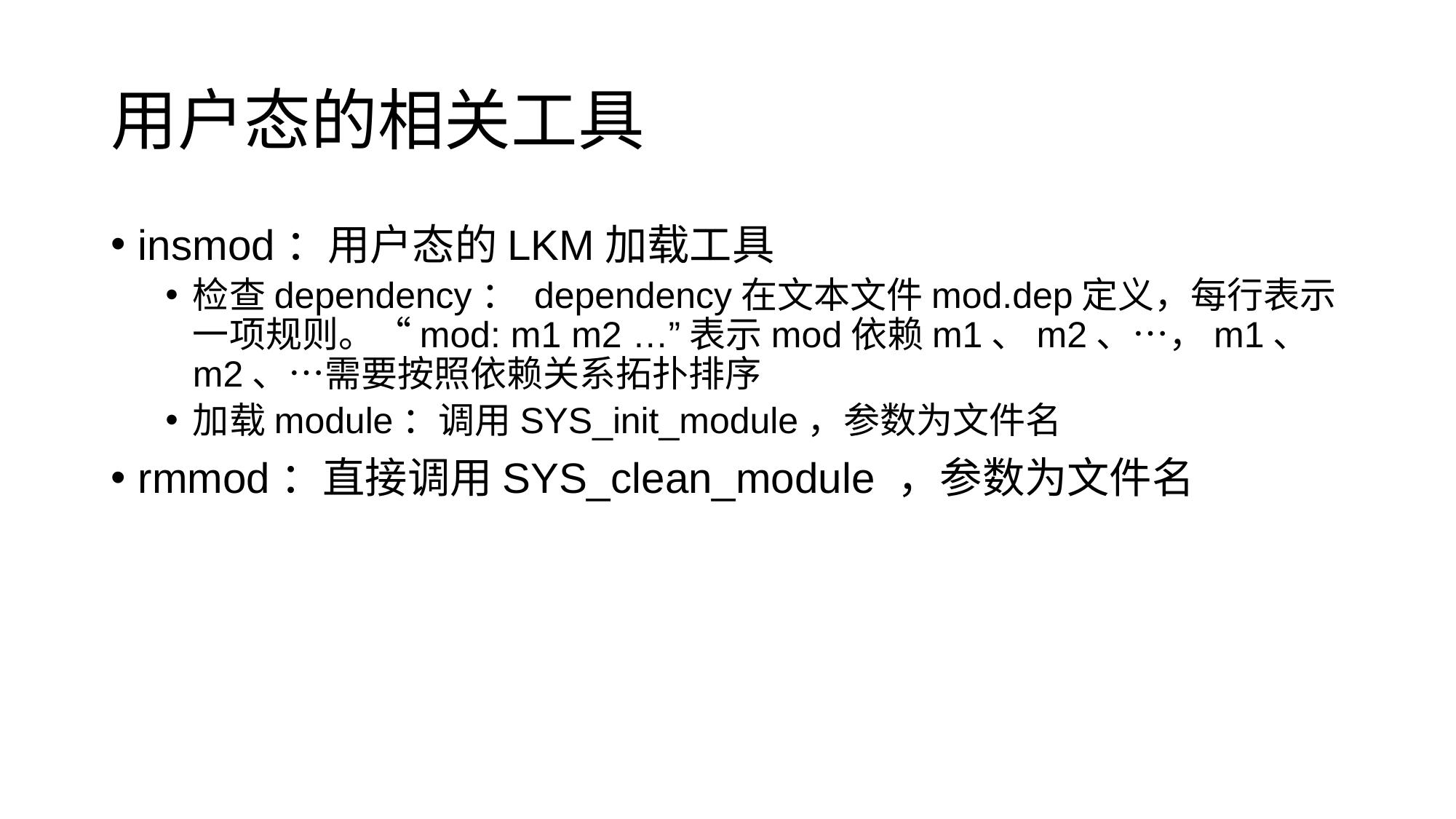

# 用户态的相关工具
insmod：用户态的LKM加载工具
检查dependency： dependency在文本文件mod.dep定义，每行表示一项规则。“mod: m1 m2 …”表示mod依赖m1、m2、…，m1、m2、…需要按照依赖关系拓扑排序
加载module：调用SYS_init_module，参数为文件名
rmmod：直接调用SYS_clean_module ，参数为文件名